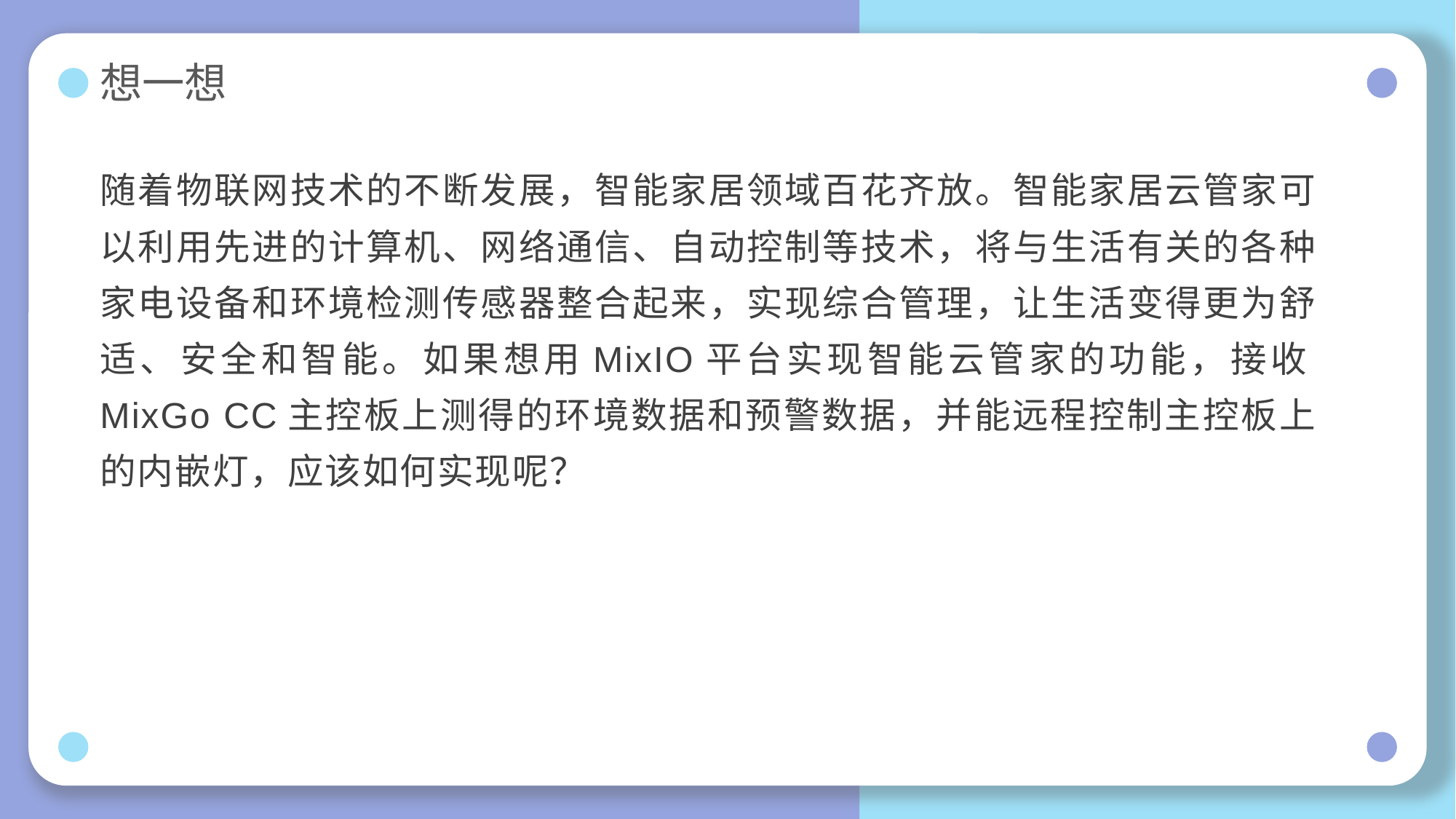

# 想一想
随着物联网技术的不断发展，智能家居领域百花齐放。智能家居云管家可以利用先进的计算机、网络通信、自动控制等技术，将与生活有关的各种家电设备和环境检测传感器整合起来，实现综合管理，让生活变得更为舒适、安全和智能。如果想用MixIO平台实现智能云管家的功能，接收MixGo CC主控板上测得的环境数据和预警数据，并能远程控制主控板上的内嵌灯，应该如何实现呢？